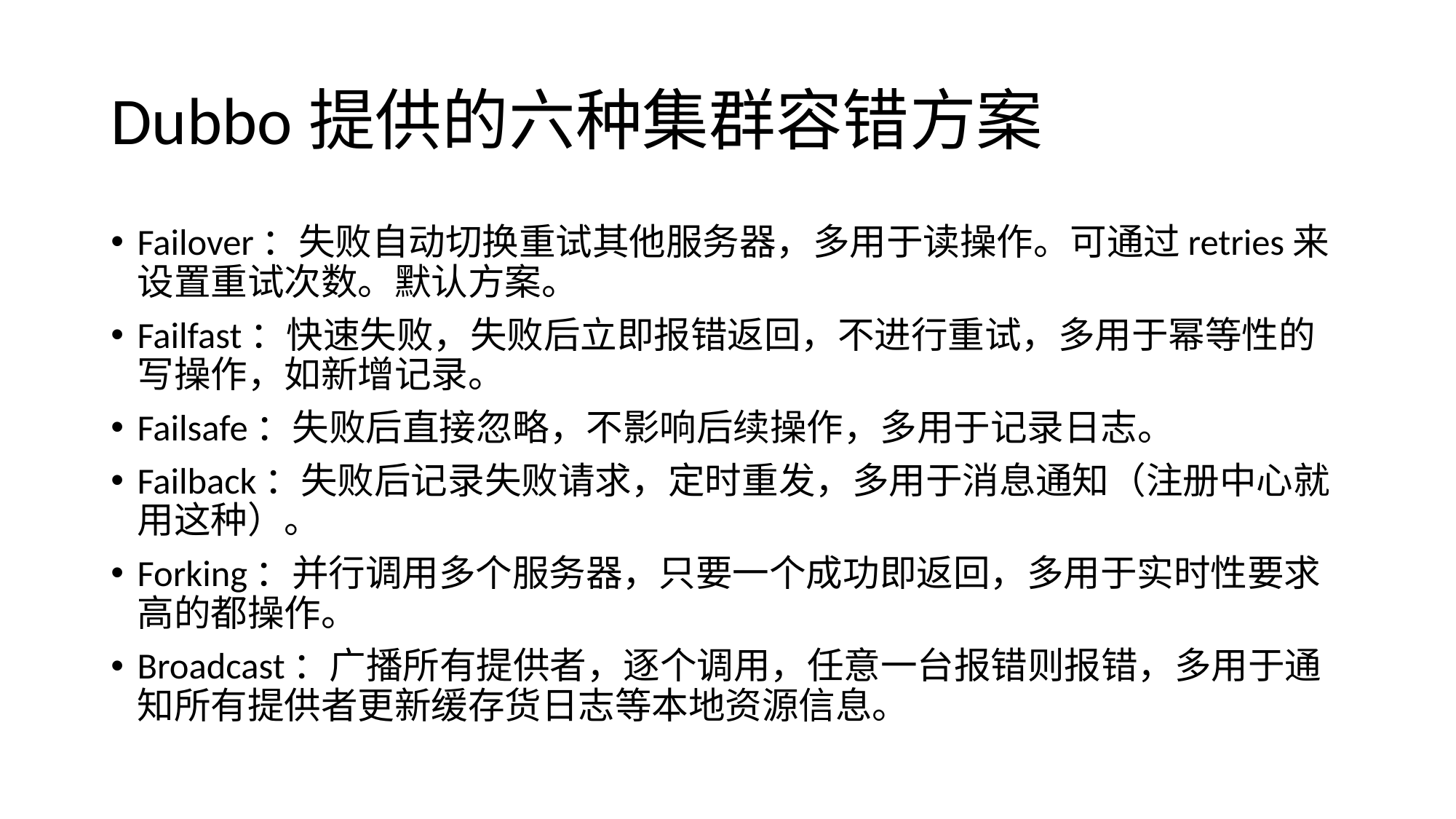

# Dubbo提供的六种集群容错方案
Failover：失败自动切换重试其他服务器，多用于读操作。可通过retries来设置重试次数。默认方案。
Failfast：快速失败，失败后立即报错返回，不进行重试，多用于幂等性的写操作，如新增记录。
Failsafe：失败后直接忽略，不影响后续操作，多用于记录日志。
Failback：失败后记录失败请求，定时重发，多用于消息通知（注册中心就用这种）。
Forking：并行调用多个服务器，只要一个成功即返回，多用于实时性要求高的都操作。
Broadcast：广播所有提供者，逐个调用，任意一台报错则报错，多用于通知所有提供者更新缓存货日志等本地资源信息。